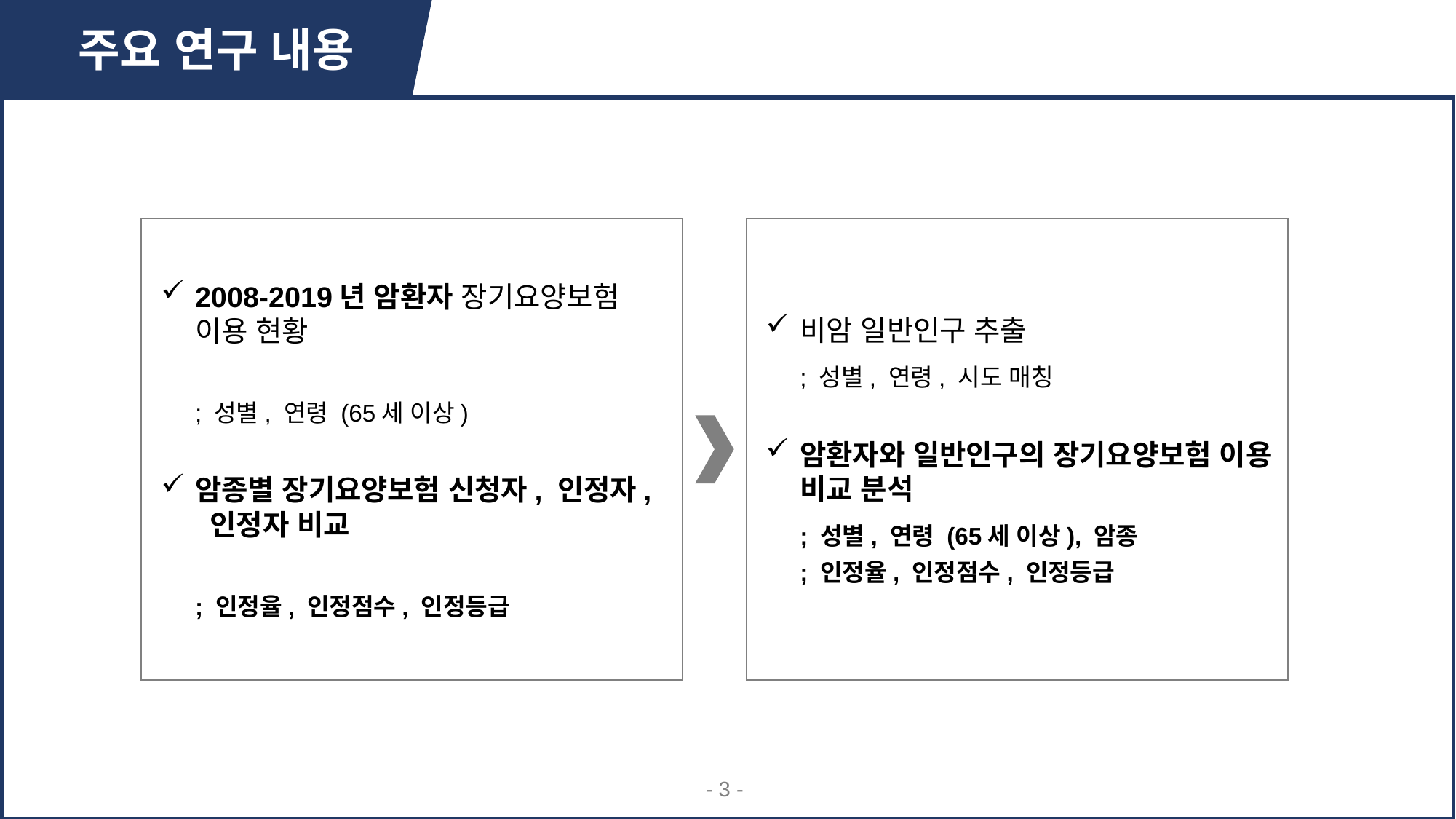

주요 연구 내용

2008-2019년 암환자 장기요양보험   이용 현황
; 성별, 연령 (65세 이상)
암종별 장기요양보험 신청자, 인정자,    인정자 비교
; 인정율, 인정점수, 인정등급
비암 일반인구 추출
; 성별, 연령, 시도 매칭
암환자와 일반인구의 장기요양보험 이용 비교 분석
; 성별, 연령 (65세 이상), 암종
; 인정율, 인정점수, 인정등급

- 3 -